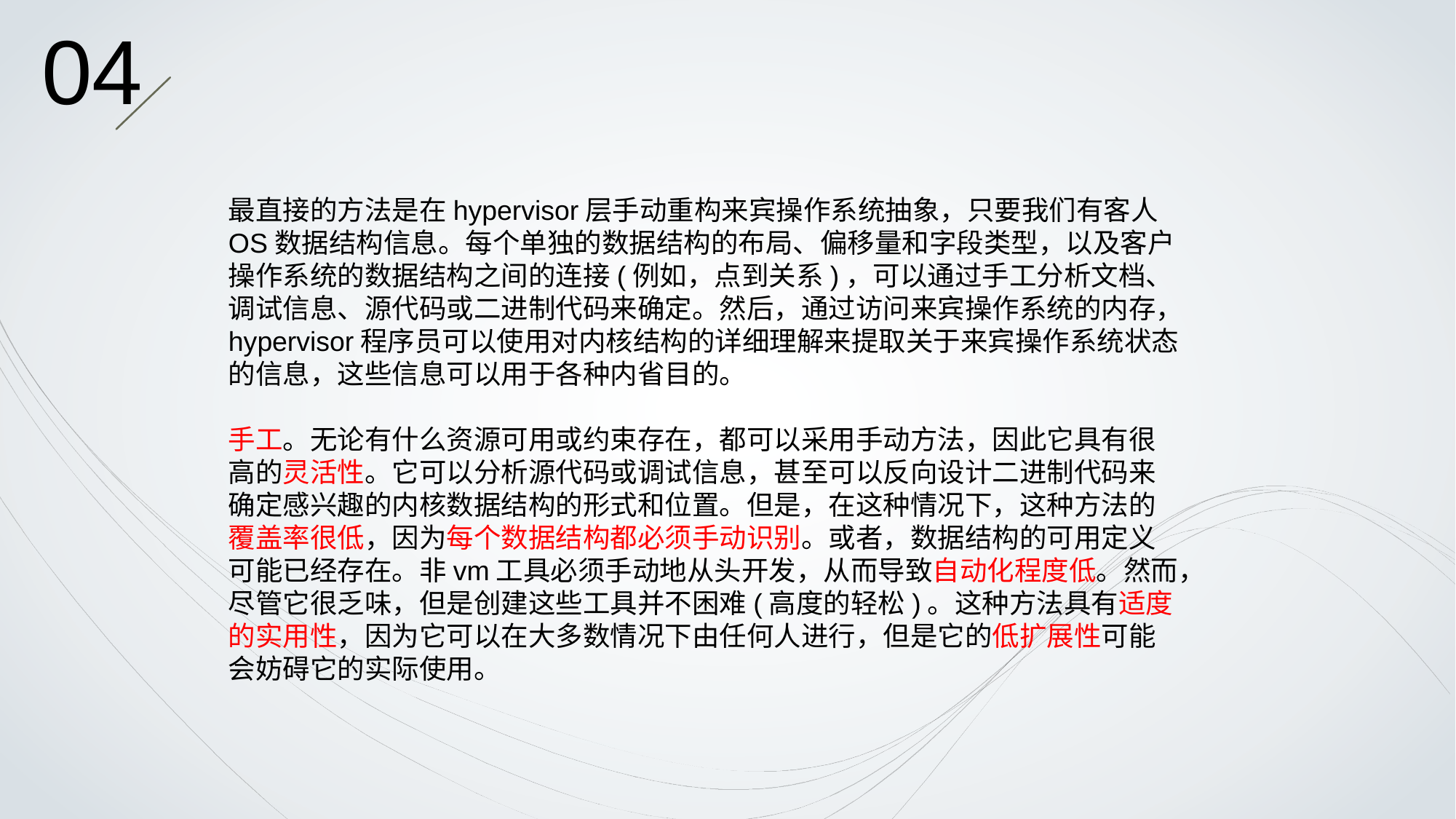

04
最直接的方法是在hypervisor层手动重构来宾操作系统抽象，只要我们有客人OS数据结构信息。每个单独的数据结构的布局、偏移量和字段类型，以及客户操作系统的数据结构之间的连接(例如，点到关系)，可以通过手工分析文档、调试信息、源代码或二进制代码来确定。然后，通过访问来宾操作系统的内存，hypervisor程序员可以使用对内核结构的详细理解来提取关于来宾操作系统状态的信息，这些信息可以用于各种内省目的。

手工。无论有什么资源可用或约束存在，都可以采用手动方法，因此它具有很高的灵活性。它可以分析源代码或调试信息，甚至可以反向设计二进制代码来确定感兴趣的内核数据结构的形式和位置。但是，在这种情况下，这种方法的覆盖率很低，因为每个数据结构都必须手动识别。或者，数据结构的可用定义可能已经存在。非vm工具必须手动地从头开发，从而导致自动化程度低。然而，尽管它很乏味，但是创建这些工具并不困难(高度的轻松)。这种方法具有适度的实用性，因为它可以在大多数情况下由任何人进行，但是它的低扩展性可能会妨碍它的实际使用。